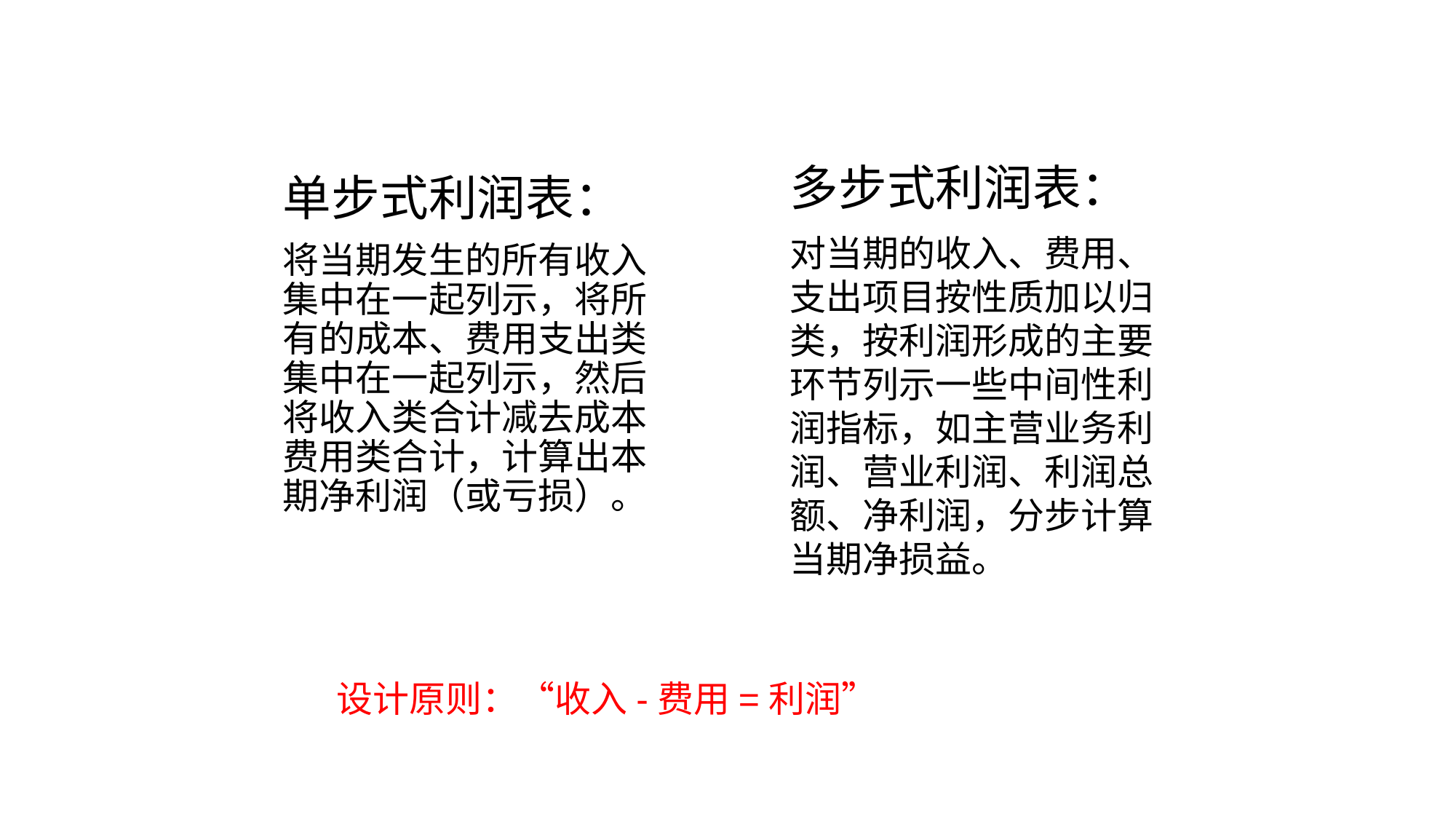

多步式利润表：
对当期的收入、费用、支出项目按性质加以归类，按利润形成的主要环节列示一些中间性利润指标，如主营业务利润、营业利润、利润总额、净利润，分步计算当期净损益。
单步式利润表：
将当期发生的所有收入集中在一起列示，将所有的成本、费用支出类集中在一起列示，然后将收入类合计减去成本费用类合计，计算出本期净利润（或亏损）。
设计原则：“收入-费用=利润”